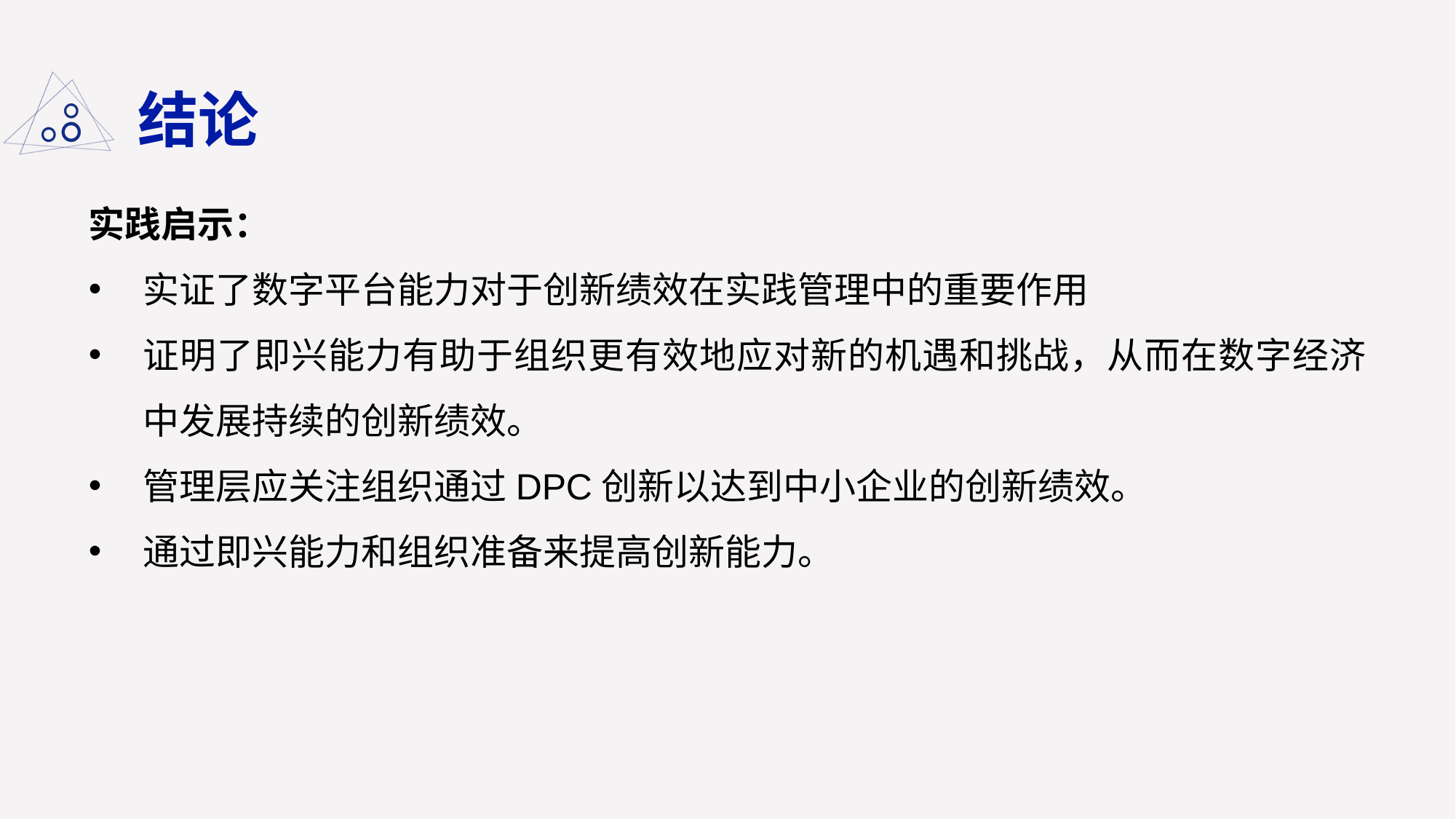

# 结论
实践启示：
实证了数字平台能力对于创新绩效在实践管理中的重要作用
证明了即兴能力有助于组织更有效地应对新的机遇和挑战，从而在数字经济中发展持续的创新绩效。
管理层应关注组织通过DPC创新以达到中小企业的创新绩效。
通过即兴能力和组织准备来提高创新能力。